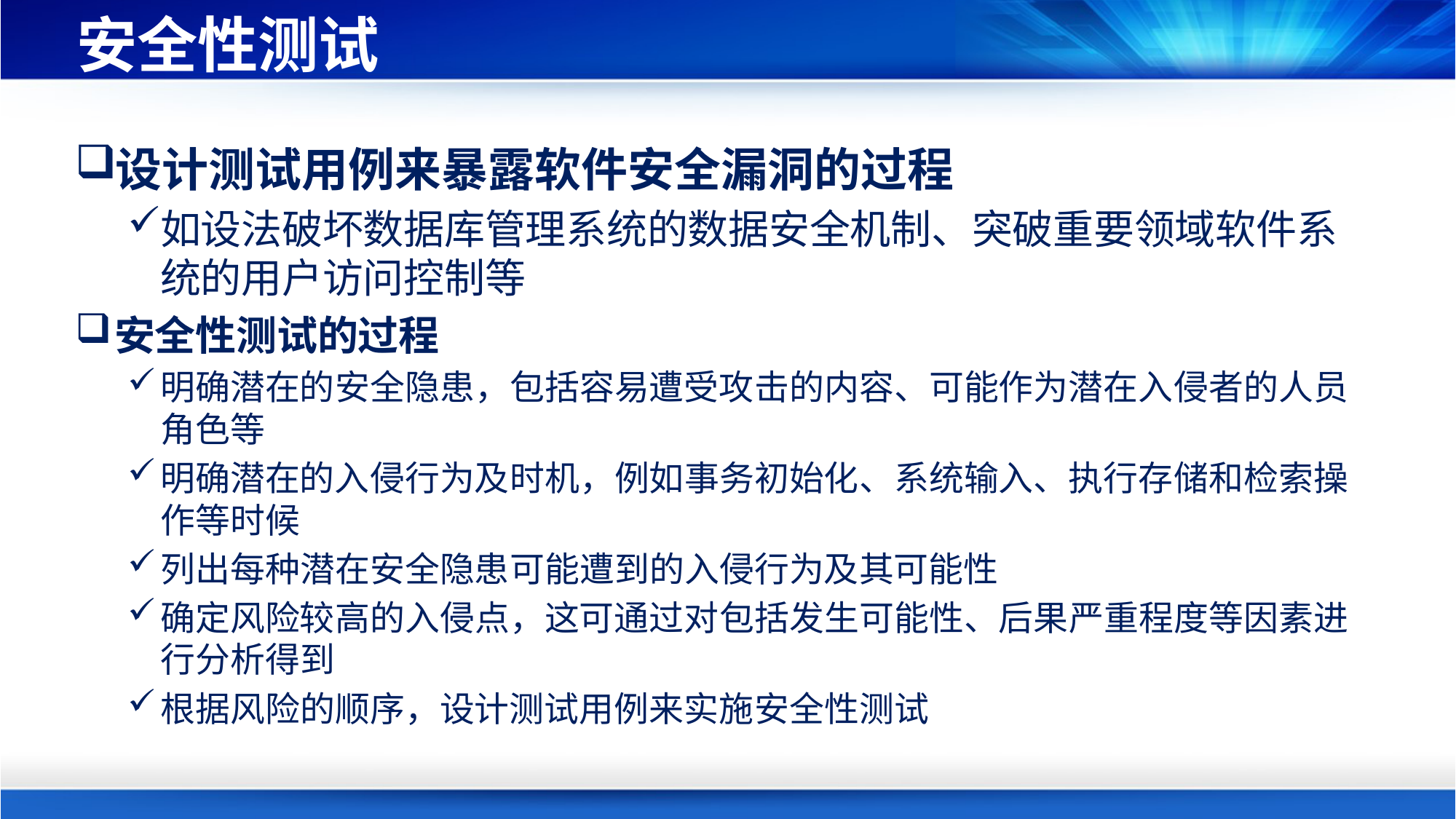

# 安全性测试
设计测试用例来暴露软件安全漏洞的过程
如设法破坏数据库管理系统的数据安全机制、突破重要领域软件系统的用户访问控制等
安全性测试的过程
明确潜在的安全隐患，包括容易遭受攻击的内容、可能作为潜在入侵者的人员角色等
明确潜在的入侵行为及时机，例如事务初始化、系统输入、执行存储和检索操作等时候
列出每种潜在安全隐患可能遭到的入侵行为及其可能性
确定风险较高的入侵点，这可通过对包括发生可能性、后果严重程度等因素进行分析得到
根据风险的顺序，设计测试用例来实施安全性测试